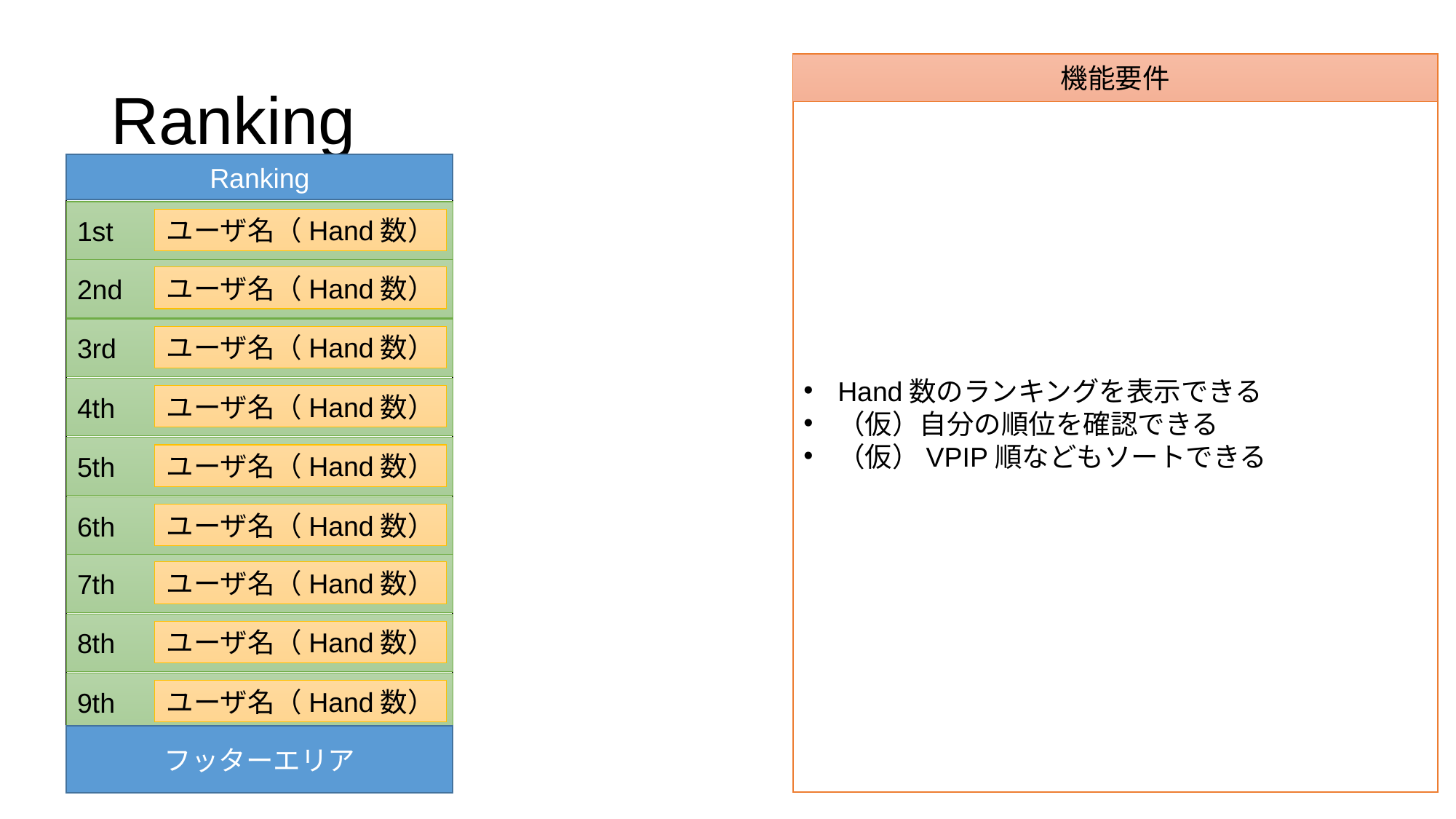

# Ranking
Hand数のランキングを表示できる
（仮）自分の順位を確認できる
（仮）VPIP順などもソートできる
機能要件
Ranking

1st
ユーザ名（Hand数）
2nd
ユーザ名（Hand数）
3rd
ユーザ名（Hand数）
4th
ユーザ名（Hand数）
5th
ユーザ名（Hand数）
6th
ユーザ名（Hand数）
7th
ユーザ名（Hand数）
8th
ユーザ名（Hand数）
9th
ユーザ名（Hand数）
フッターエリア